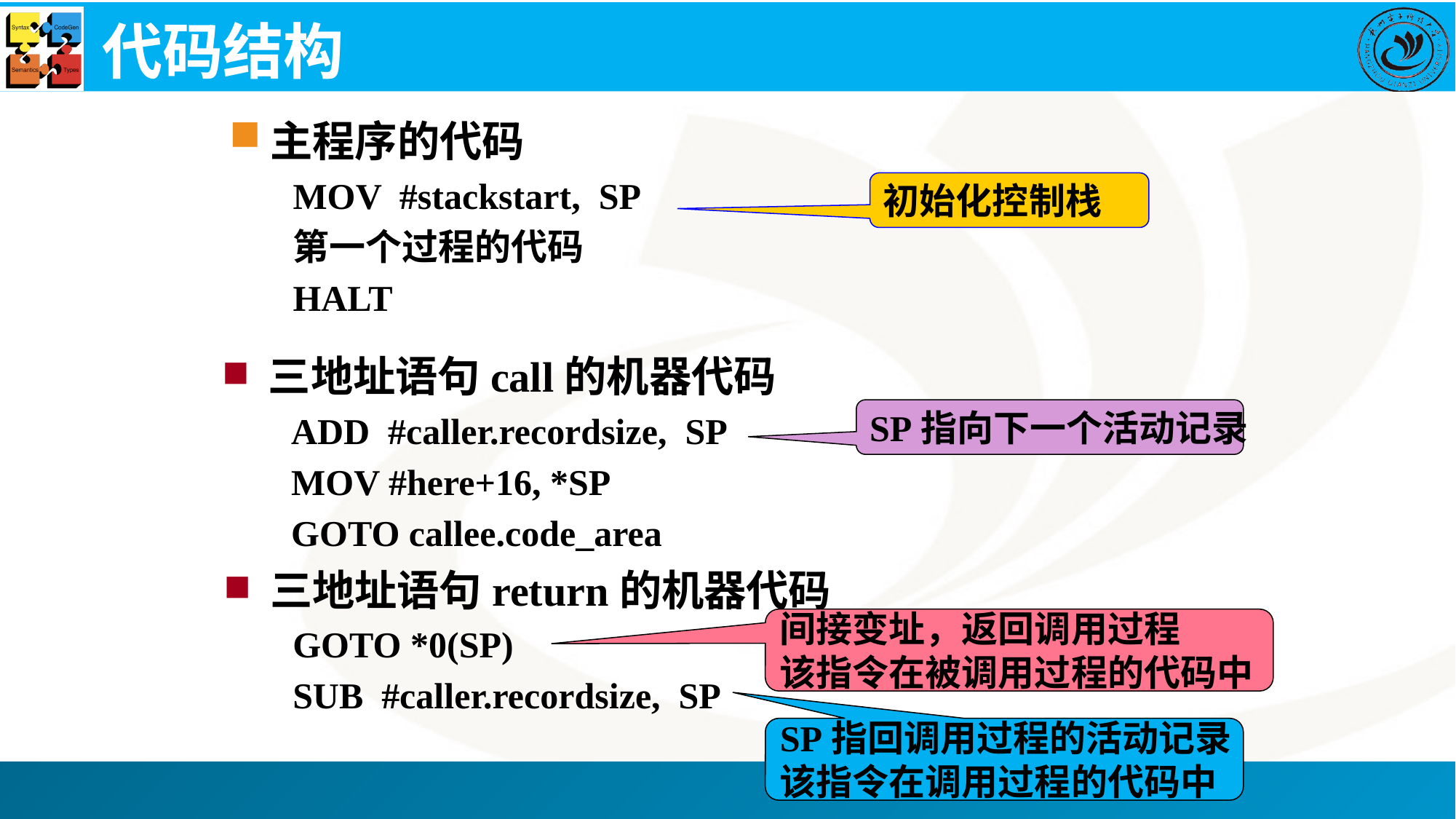

# 代码结构
主程序的代码
MOV  #stackstart,  SP
第一个过程的代码
HALT
初始化控制栈
三地址语句call的机器代码
ADD  #caller.recordsize,  SP
MOV #here+16, *SP
GOTO callee.code_area
SP指向下一个活动记录
三地址语句return的机器代码
GOTO *0(SP)
SUB  #caller.recordsize,  SP
间接变址，返回调用过程
该指令在被调用过程的代码中
SP指回调用过程的活动记录
该指令在调用过程的代码中
10